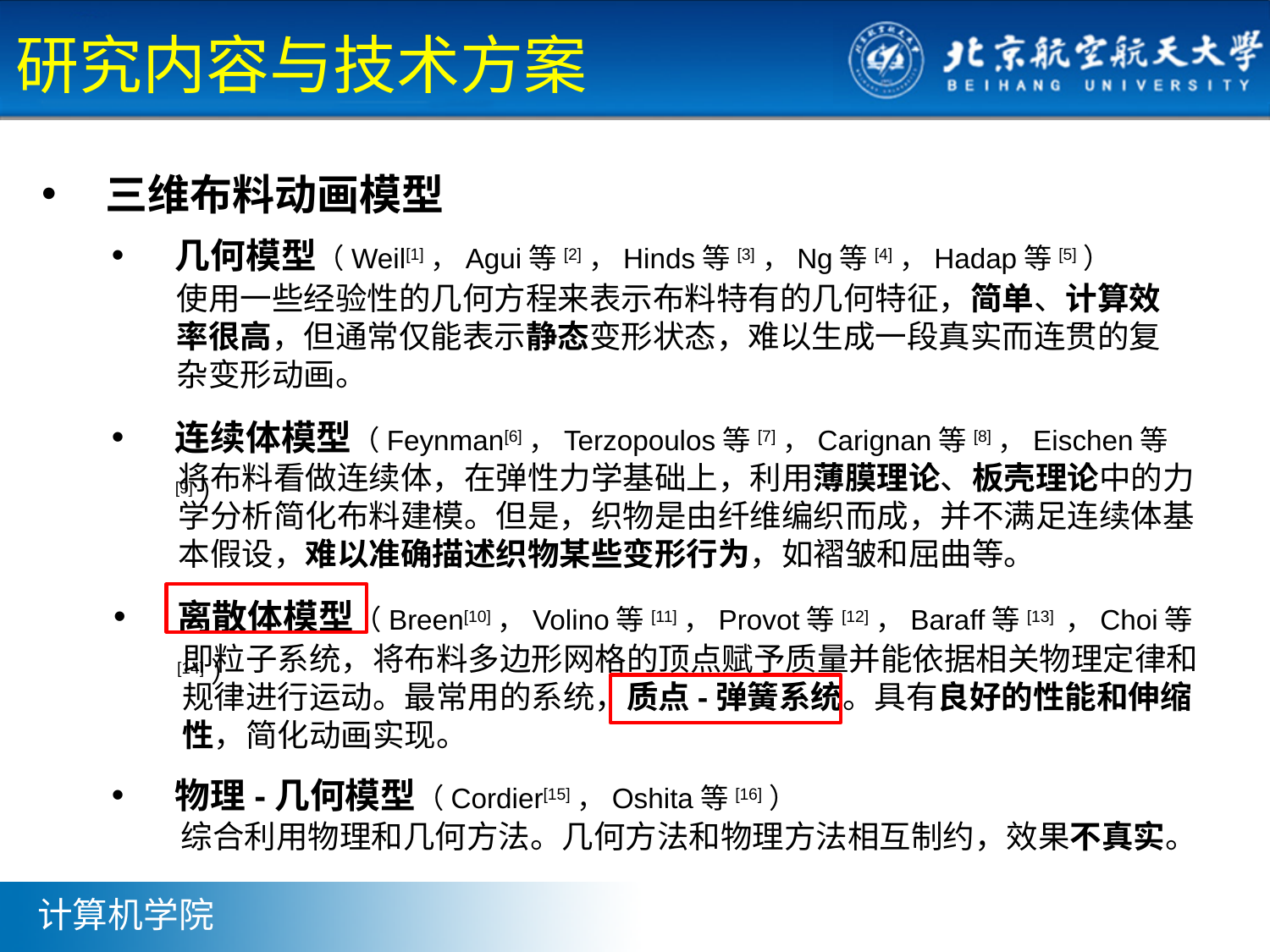

# 研究内容与技术方案
三维布料动画模型
几何模型（Weil[1]，Agui等[2]，Hinds等[3]，Ng等[4]，Hadap等[5]）
使用一些经验性的几何方程来表示布料特有的几何特征，简单、计算效率很高，但通常仅能表示静态变形状态，难以生成一段真实而连贯的复杂变形动画。
连续体模型（Feynman[6]，Terzopoulos等[7]，Carignan等[8]，Eischen等[9]）
将布料看做连续体，在弹性力学基础上，利用薄膜理论、板壳理论中的力学分析简化布料建模。但是，织物是由纤维编织而成，并不满足连续体基本假设，难以准确描述织物某些变形行为，如褶皱和屈曲等。
离散体模型（Breen[10]，Volino等[11]，Provot等[12]，Baraff等[13] ，Choi等[14]）

即粒子系统，将布料多边形网格的顶点赋予质量并能依据相关物理定律和规律进行运动。最常用的系统，质点-弹簧系统。具有良好的性能和伸缩性，简化动画实现。

物理-几何模型（Cordier[15]，Oshita等[16]）
综合利用物理和几何方法。几何方法和物理方法相互制约，效果不真实。